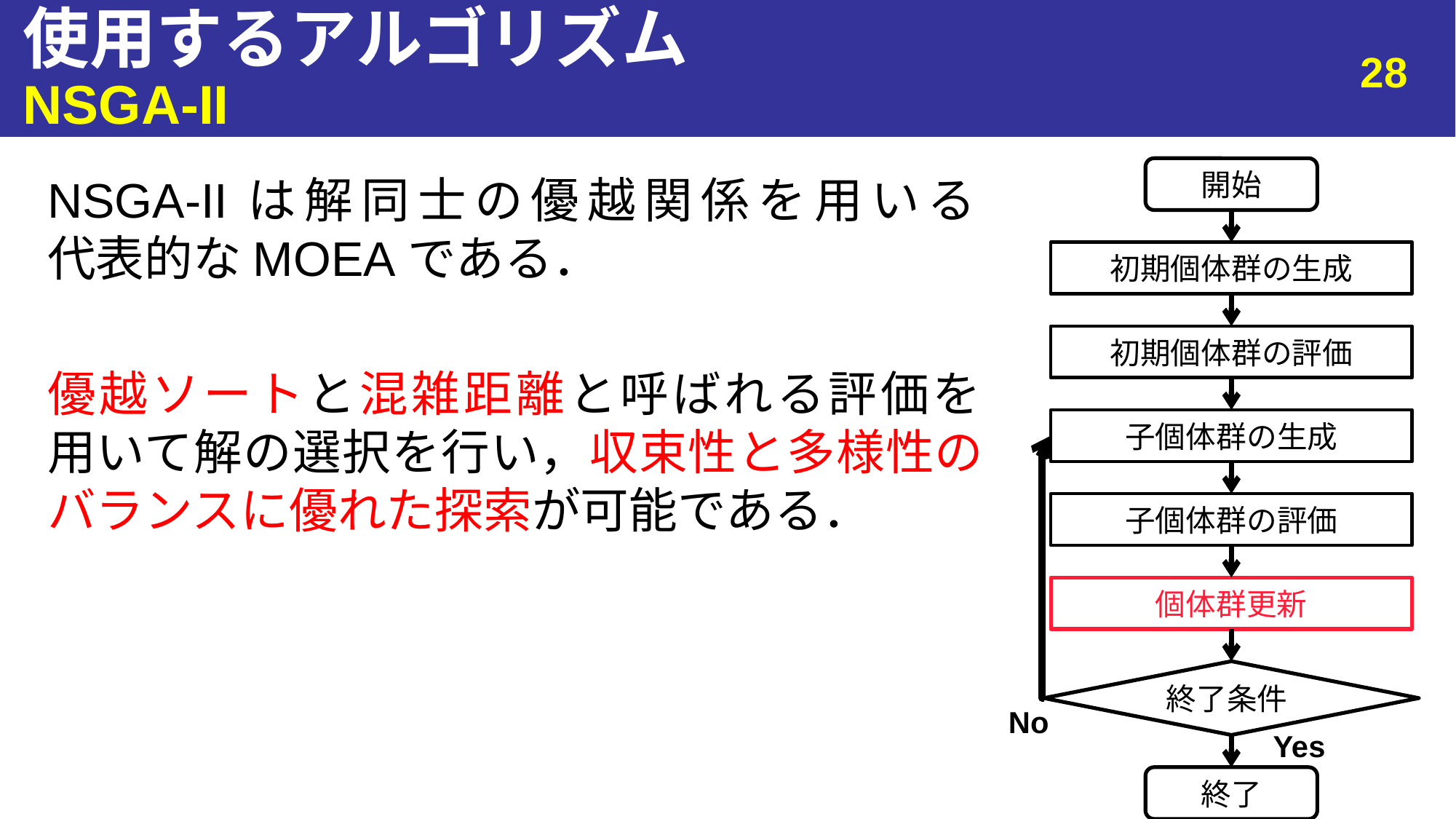

# 使用するアルゴリズム
28
NSGA-II
開始
初期個体群の生成
初期個体群の評価
子個体群の生成
子個体群の評価
個体群更新

終了条件
No
Yes
終了
NSGA-IIは解同士の優越関係を用いる
代表的なMOEAである．

優越ソートと混雑距離と呼ばれる評価を
用いて解の選択を行い，収束性と多様性の
バランスに優れた探索が可能である．